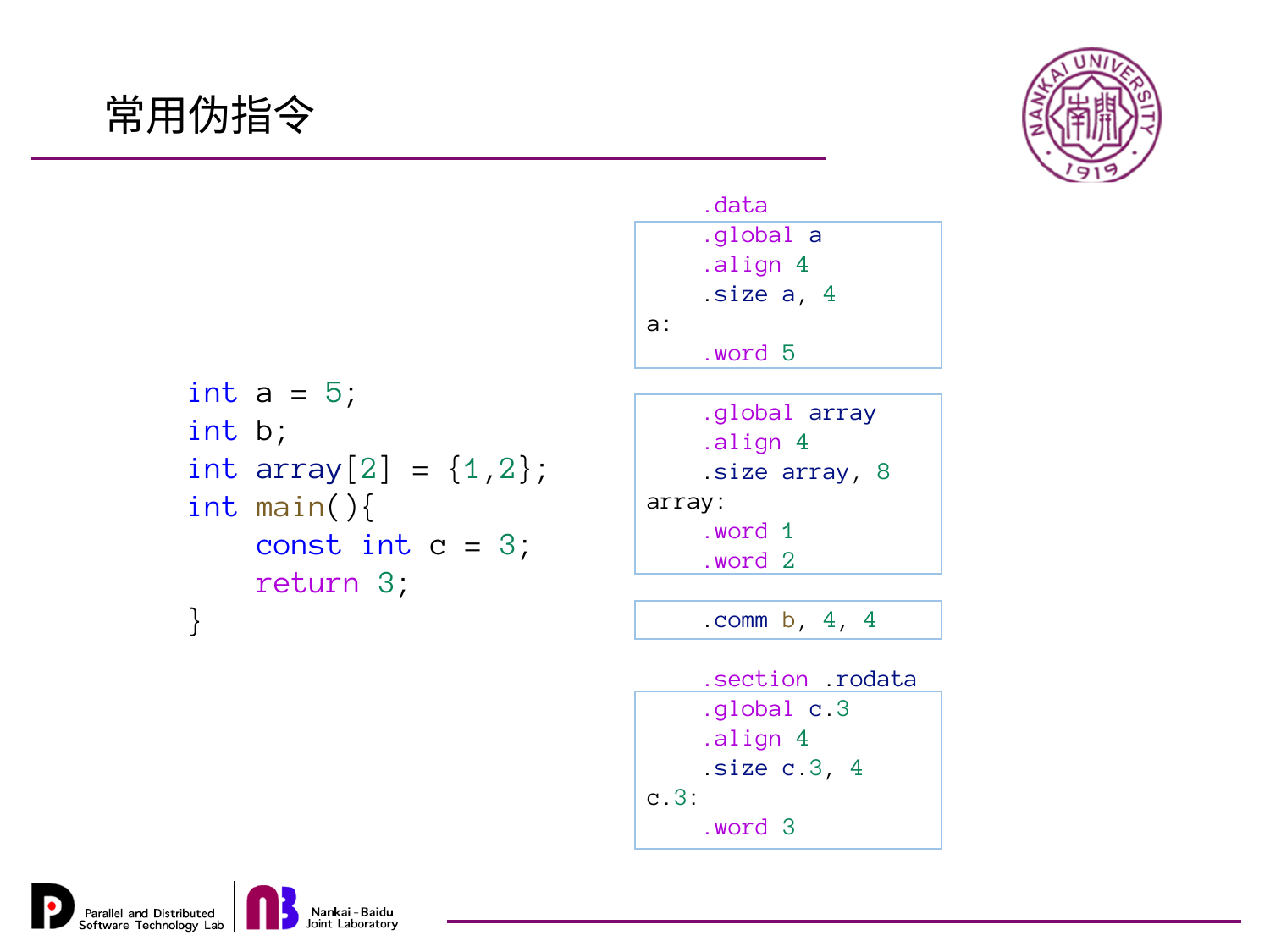

常用伪指令
    .data
    .global a
    .align 4
    .size a, 4
a:
    .word 5
    .global array
    .align 4
    .size array, 8
array:
    .word 1
    .word 2
    .comm b, 4, 4
    .section .rodata
    .global c.3
    .align 4
    .size c.3, 4
c.3:
    .word 3

int a = 5;
int b;
int array[2] = {1,2};
int main(){
    const int c = 3;
    return 3;
}